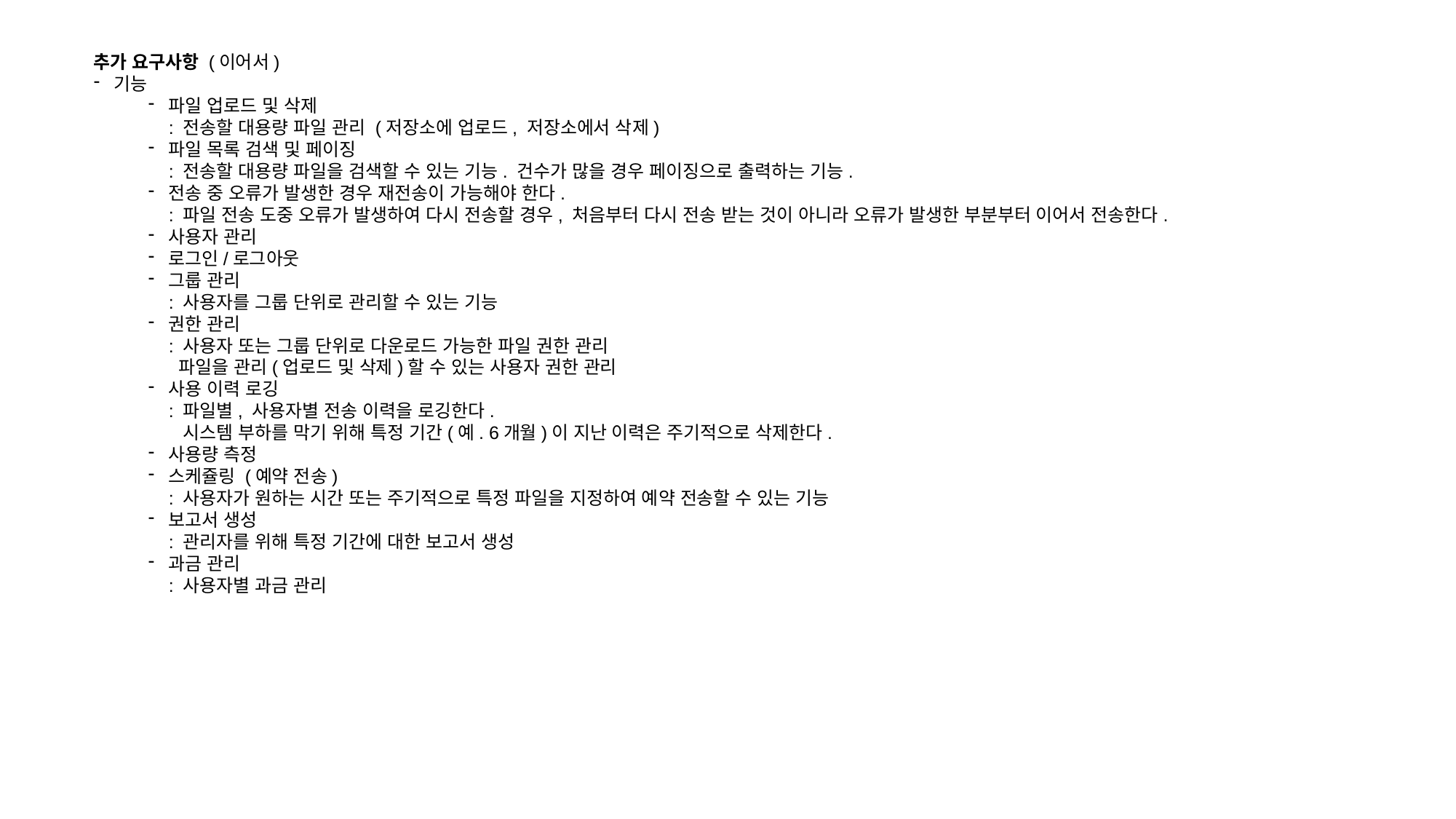

추가 요구사항 (이어서)
기능
파일 업로드 및 삭제
: 전송할 대용량 파일 관리 (저장소에 업로드, 저장소에서 삭제)
파일 목록 검색 및 페이징
: 전송할 대용량 파일을 검색할 수 있는 기능. 건수가 많을 경우 페이징으로 출력하는 기능.
전송 중 오류가 발생한 경우 재전송이 가능해야 한다.
: 파일 전송 도중 오류가 발생하여 다시 전송할 경우, 처음부터 다시 전송 받는 것이 아니라 오류가 발생한 부분부터 이어서 전송한다.
사용자 관리
로그인/로그아웃
그룹 관리
: 사용자를 그룹 단위로 관리할 수 있는 기능
권한 관리
: 사용자 또는 그룹 단위로 다운로드 가능한 파일 권한 관리
  파일을 관리(업로드 및 삭제)할 수 있는 사용자 권한 관리
사용 이력 로깅
: 파일별, 사용자별 전송 이력을 로깅한다.
  시스템 부하를 막기 위해 특정 기간(예. 6개월)이 지난 이력은 주기적으로 삭제한다.
사용량 측정
스케쥴링 (예약 전송)
: 사용자가 원하는 시간 또는 주기적으로 특정 파일을 지정하여 예약 전송할 수 있는 기능
보고서 생성
: 관리자를 위해 특정 기간에 대한 보고서 생성
과금 관리
: 사용자별 과금 관리